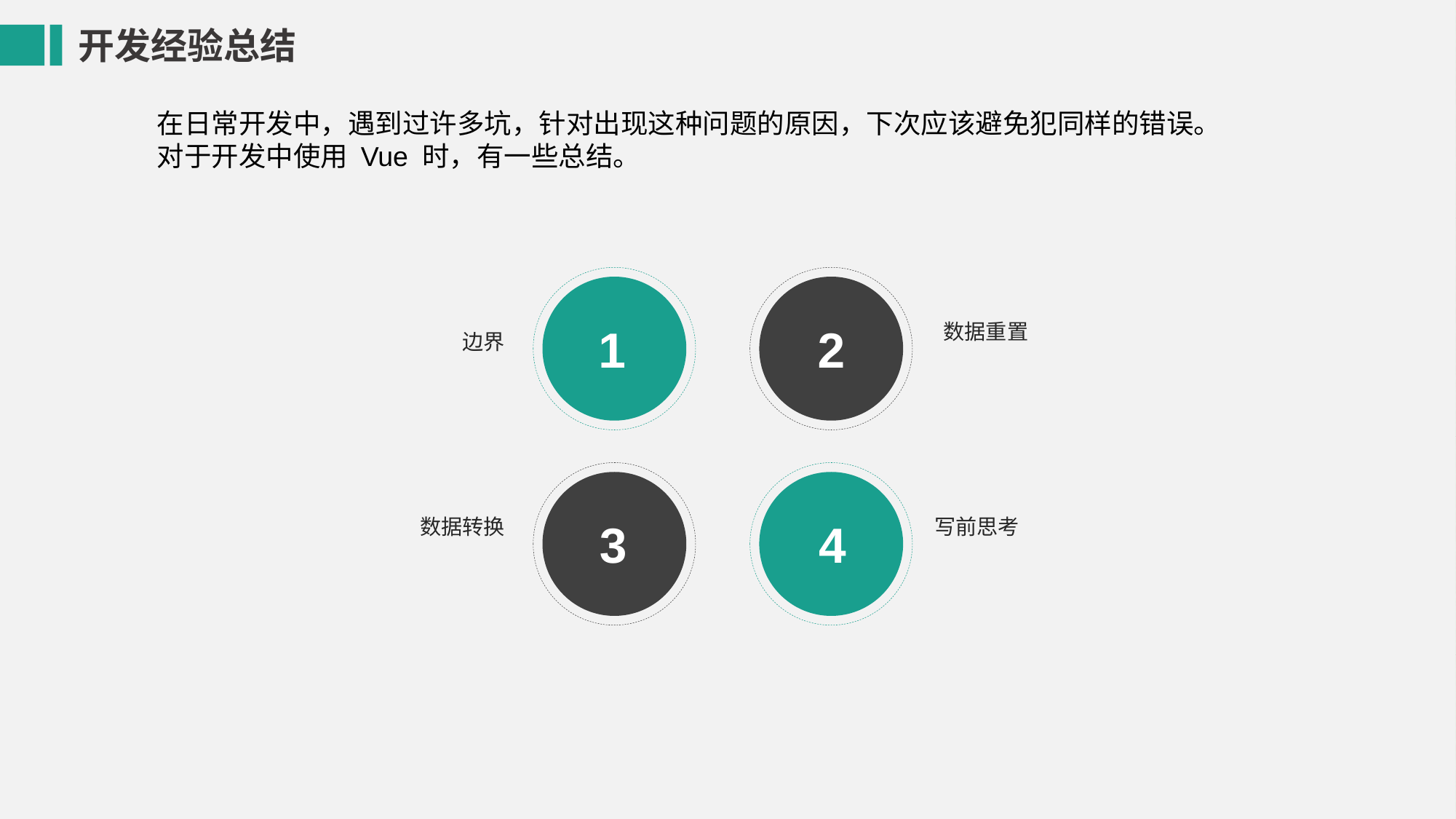

开发经验总结
在日常开发中，遇到过许多坑，针对出现这种问题的原因，下次应该避免犯同样的错误。
对于开发中使用 Vue 时，有一些总结。

数据重置
1
2
边界

写前思考
数据转换
3
4